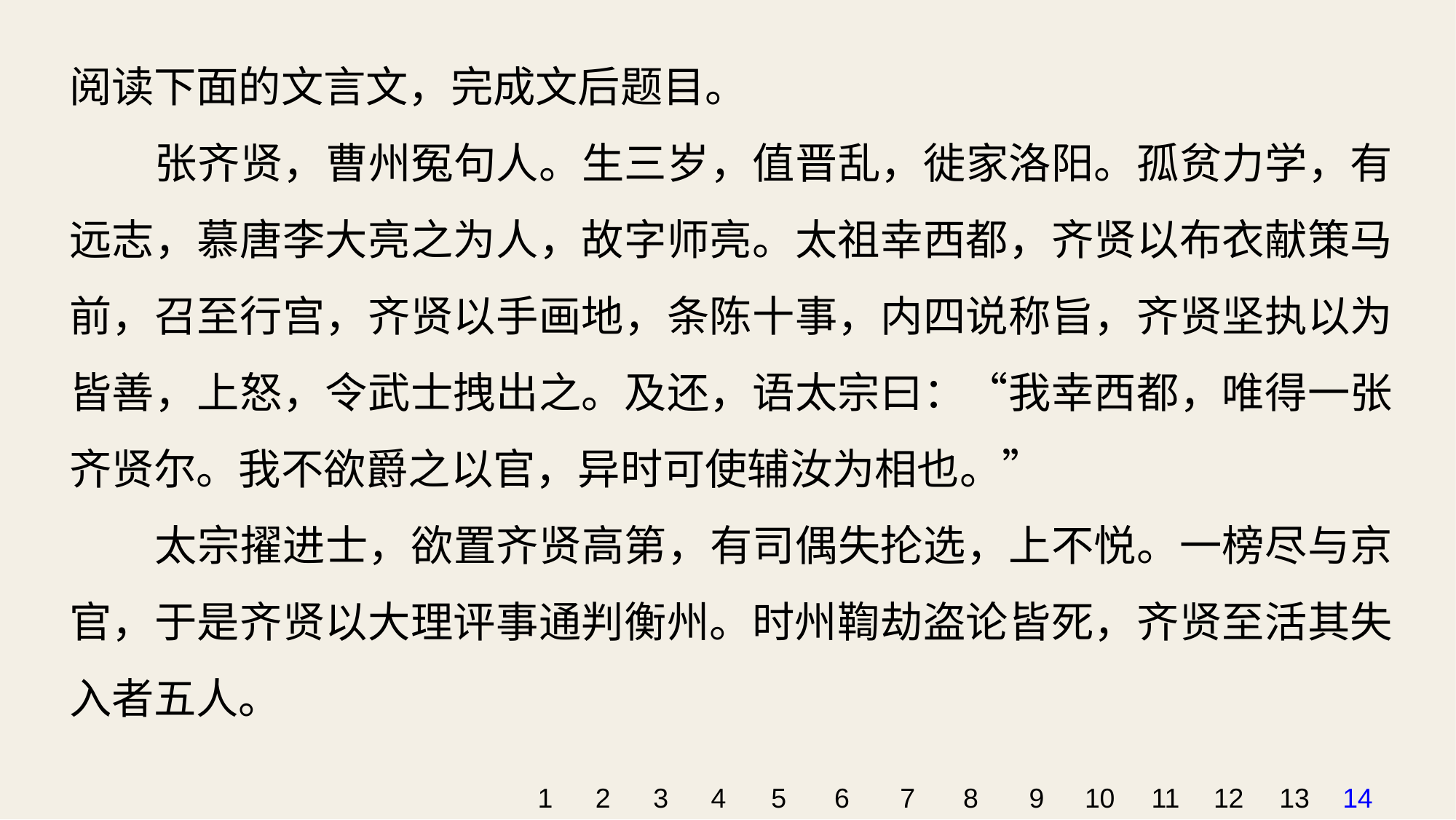

阅读下面的文言文，完成文后题目。
张齐贤，曹州冤句人。生三岁，值晋乱，徙家洛阳。孤贫力学，有远志，慕唐李大亮之为人，故字师亮。太祖幸西都，齐贤以布衣献策马前，召至行宫，齐贤以手画地，条陈十事，内四说称旨，齐贤坚执以为皆善，上怒，令武士拽出之。及还，语太宗曰：“我幸西都，唯得一张齐贤尔。我不欲爵之以官，异时可使辅汝为相也。”
太宗擢进士，欲置齐贤高第，有司偶失抡选，上不悦。一榜尽与京官，于是齐贤以大理评事通判衡州。时州鞫劫盗论皆死，齐贤至活其失入者五人。
1
2
3
4
5
6
7
8
9
10
11
12
13
14